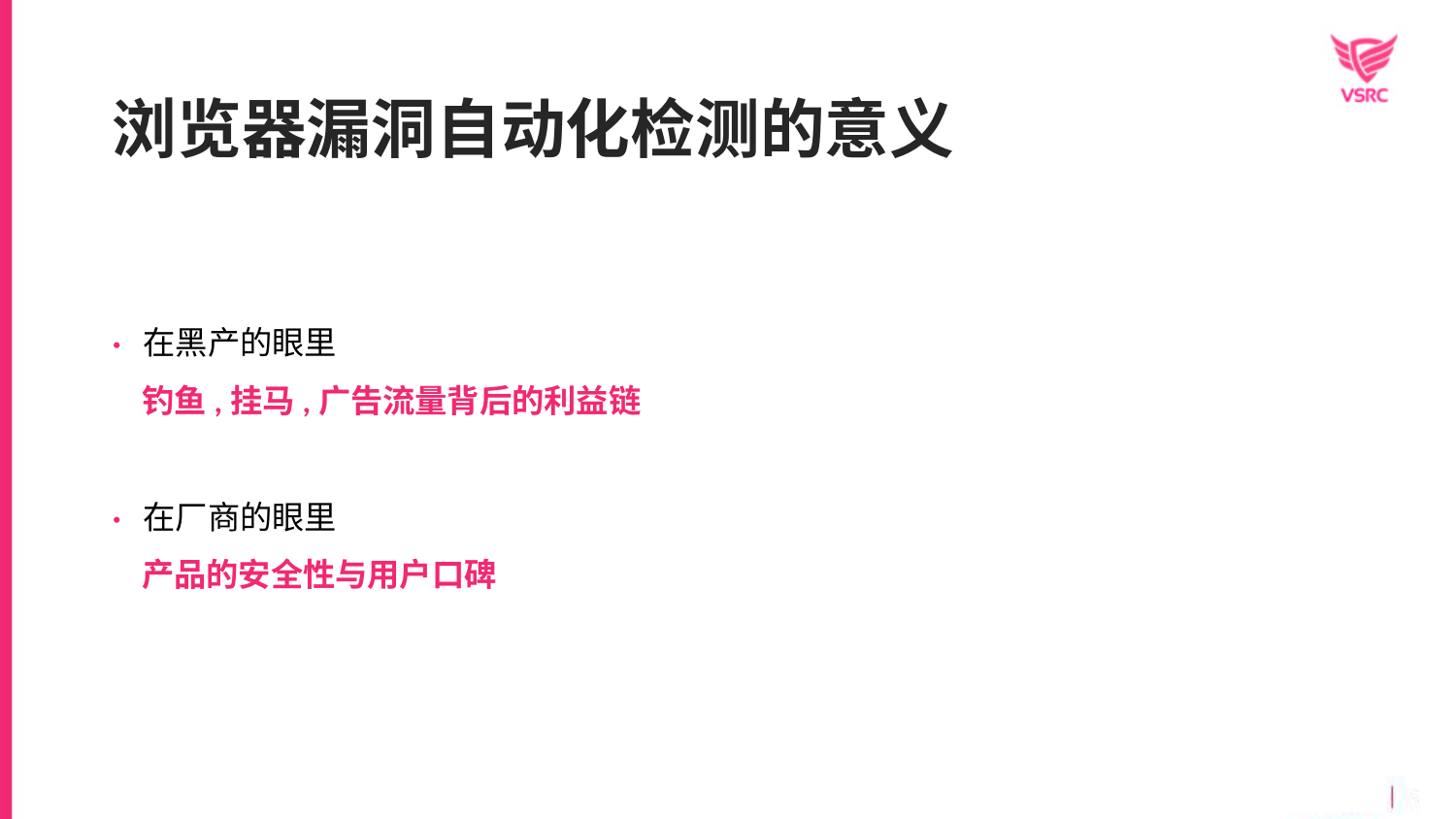

浏览器漏洞自动化检测的意义
·  在黑产的眼里
   钓鱼,挂马,广告流量背后的利益链

·  在厂商的眼里
   产品的安全性与用户口碑